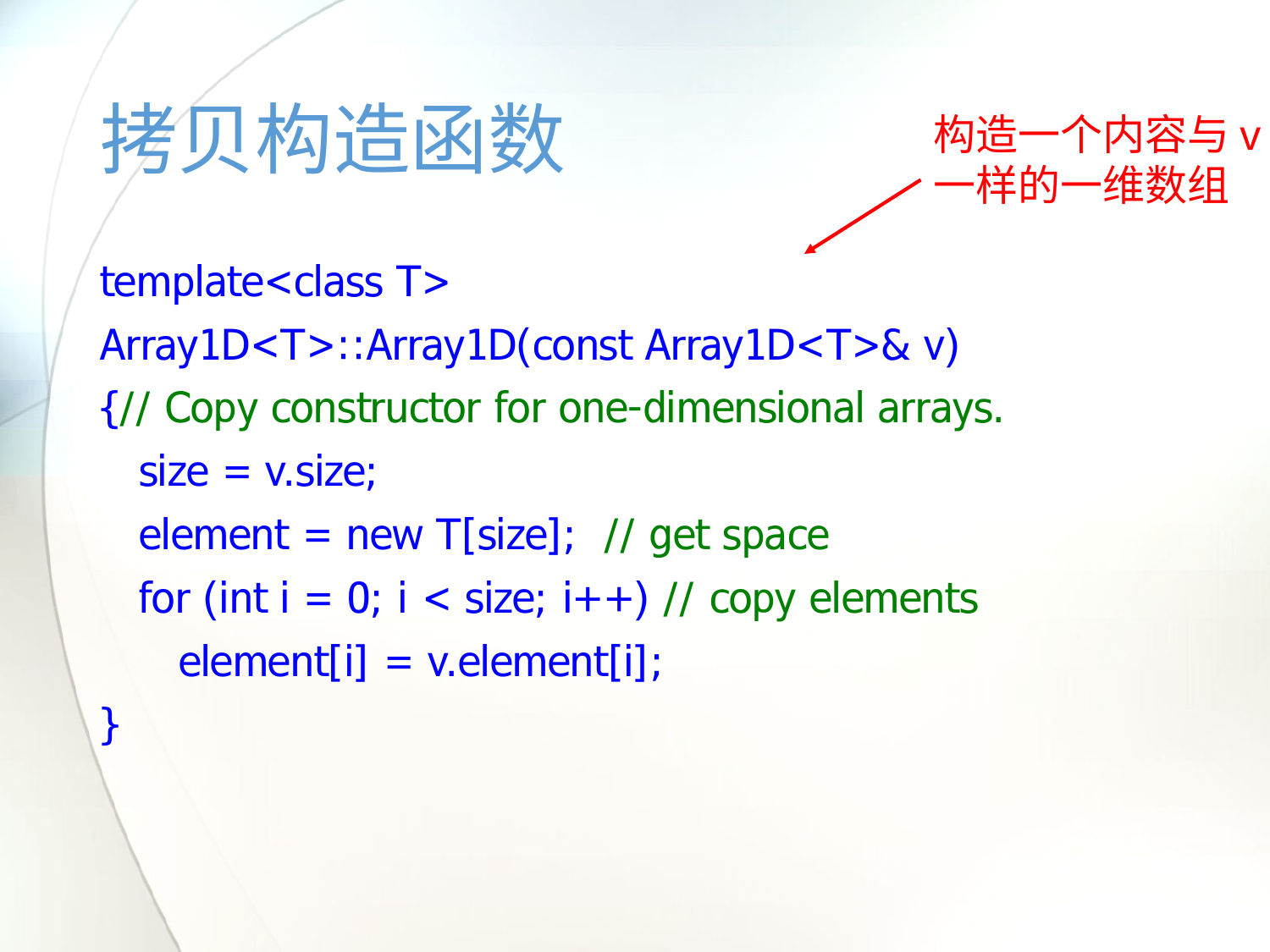

# 拷贝构造函数
构造一个内容与v一样的一维数组

template<class T>
Array1D<T>::Array1D(const Array1D<T>& v)
{// Copy constructor for one-dimensional arrays.
   size = v.size;
   element = new T[size];  // get space
   for (int i = 0; i < size; i++) // copy elements
      element[i] = v.element[i];
}